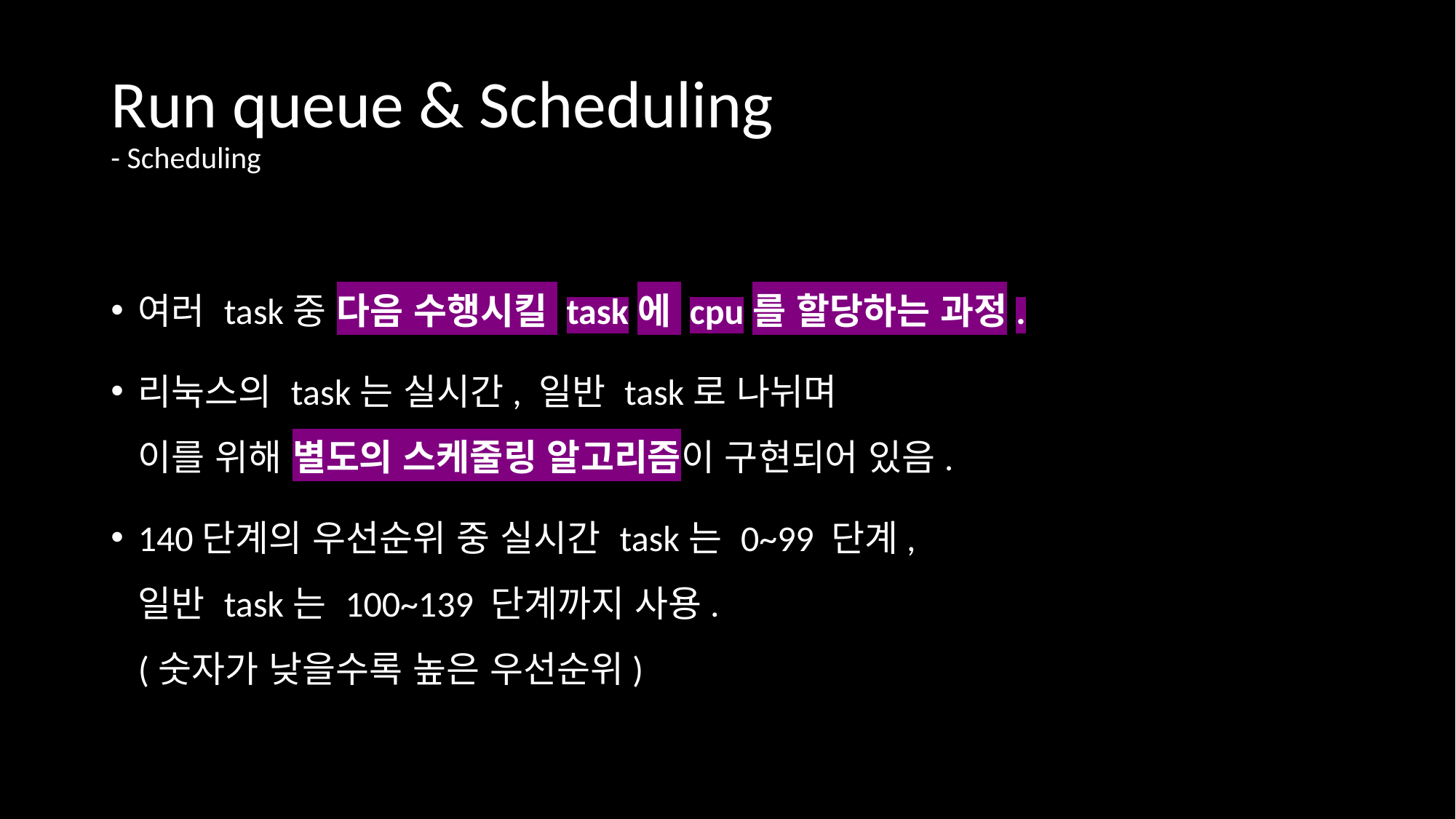

# Run queue & Scheduling - Scheduling
여러 task중 다음 수행시킬 task에 cpu를 할당하는 과정.
리눅스의 task는 실시간, 일반 task로 나뉘며
이를 위해 별도의 스케줄링 알고리즘이 구현되어 있음.
140단계의 우선순위 중 실시간 task는 0~99 단계,
일반 task는 100~139 단계까지 사용.
(숫자가 낮을수록 높은 우선순위)